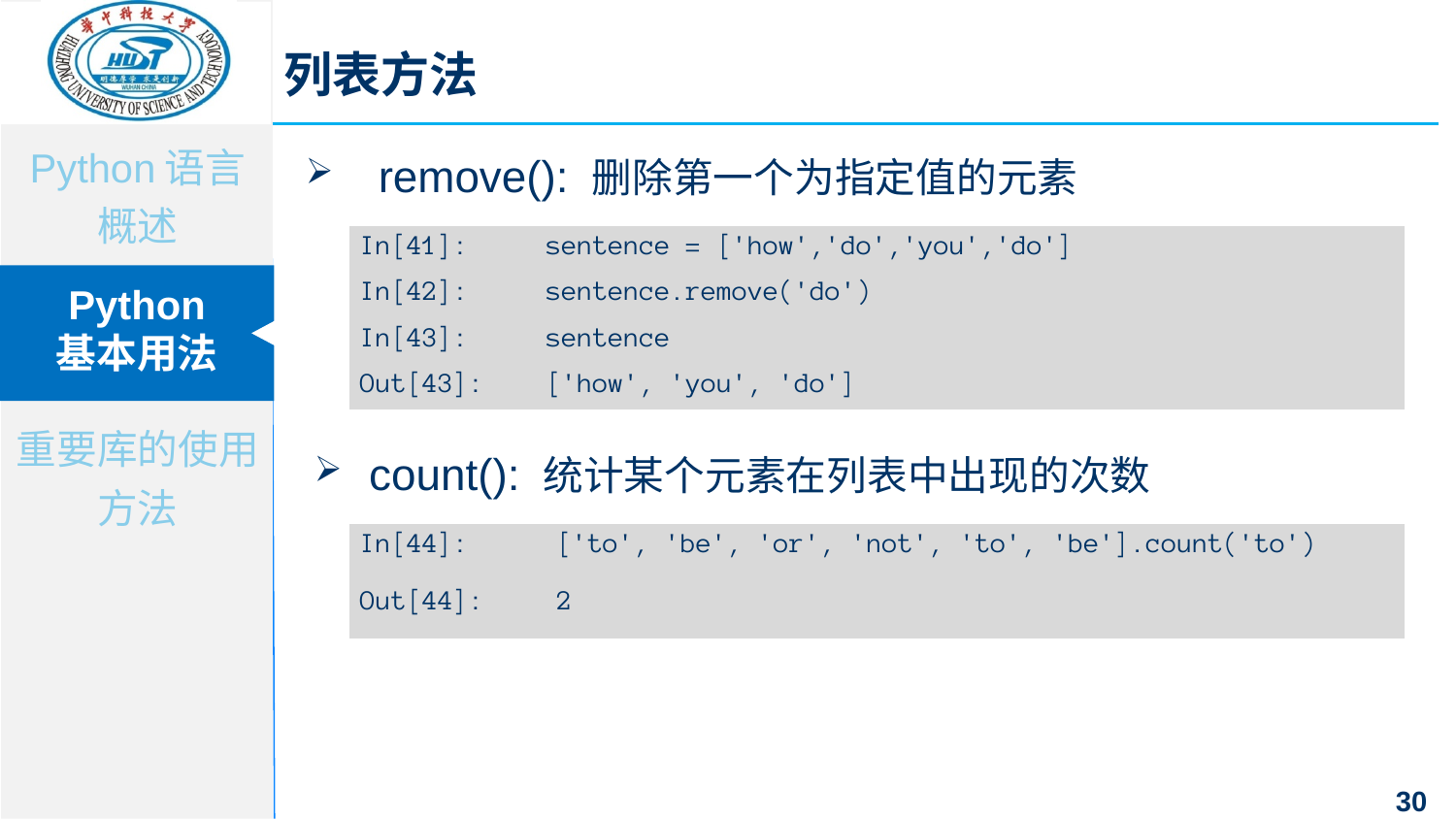

列表方法
remove(): 删除第一个为指定值的元素
| In[41]: | sentence = ['how','do','you','do'] |
| --- | --- |
| In[42]: | sentence.remove('do') |
| In[43]: | sentence |
| Out[43]: | ['how', 'you', 'do'] |
count(): 统计某个元素在列表中出现的次数
| In[44]: | ['to', 'be', 'or', 'not', 'to', 'be'].count('to') |
| --- | --- |
| Out[44]: | 2 |